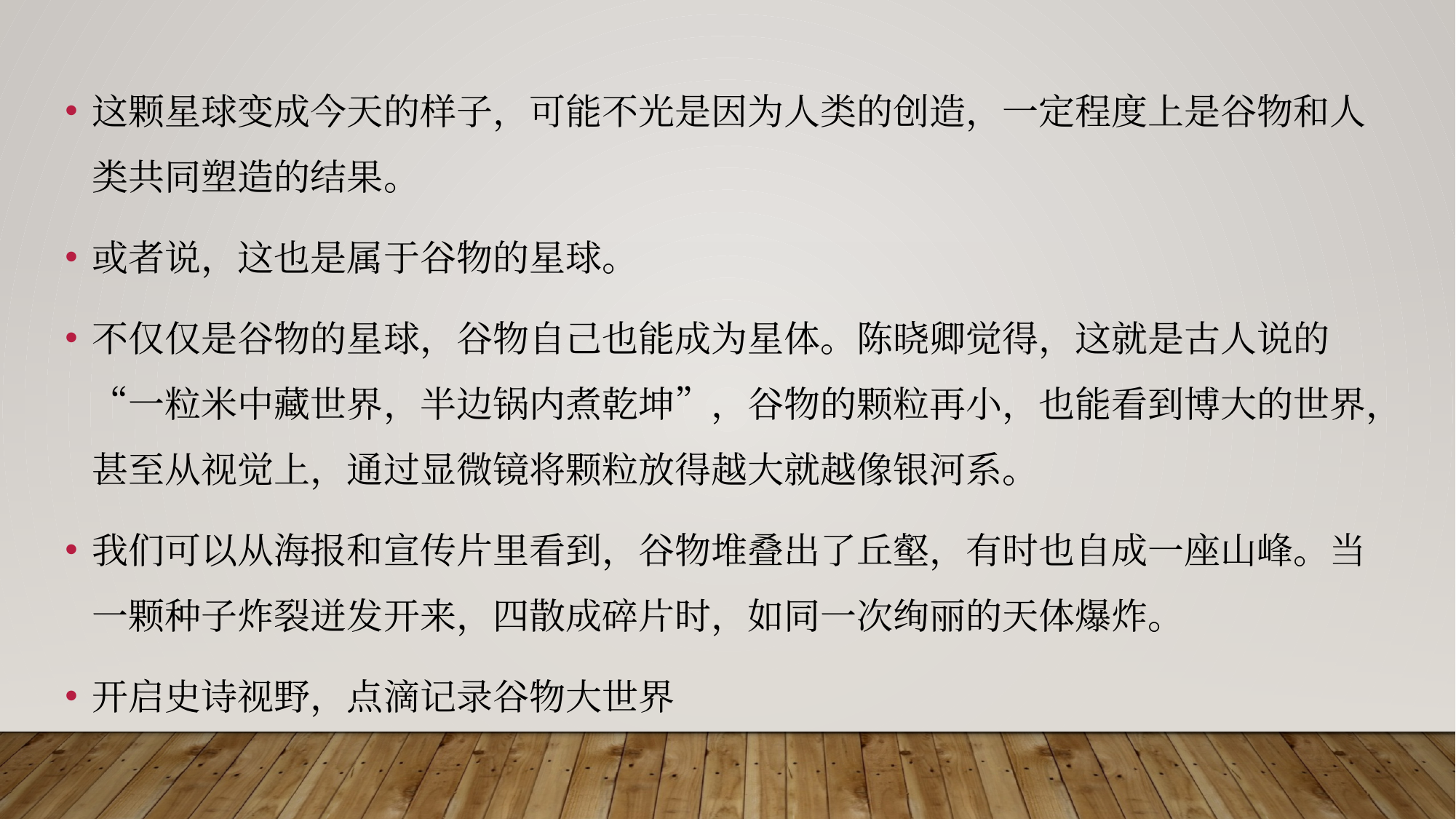

这颗星球变成今天的样子，可能不光是因为人类的创造，一定程度上是谷物和人类共同塑造的结果。
或者说，这也是属于谷物的星球。
不仅仅是谷物的星球，谷物自己也能成为星体。陈晓卿觉得，这就是古人说的“一粒米中藏世界，半边锅内煮乾坤”，谷物的颗粒再小，也能看到博大的世界，甚至从视觉上，通过显微镜将颗粒放得越大就越像银河系。
我们可以从海报和宣传片里看到，谷物堆叠出了丘壑，有时也自成一座山峰。当一颗种子炸裂迸发开来，四散成碎片时，如同一次绚丽的天体爆炸。
开启史诗视野，点滴记录谷物大世界